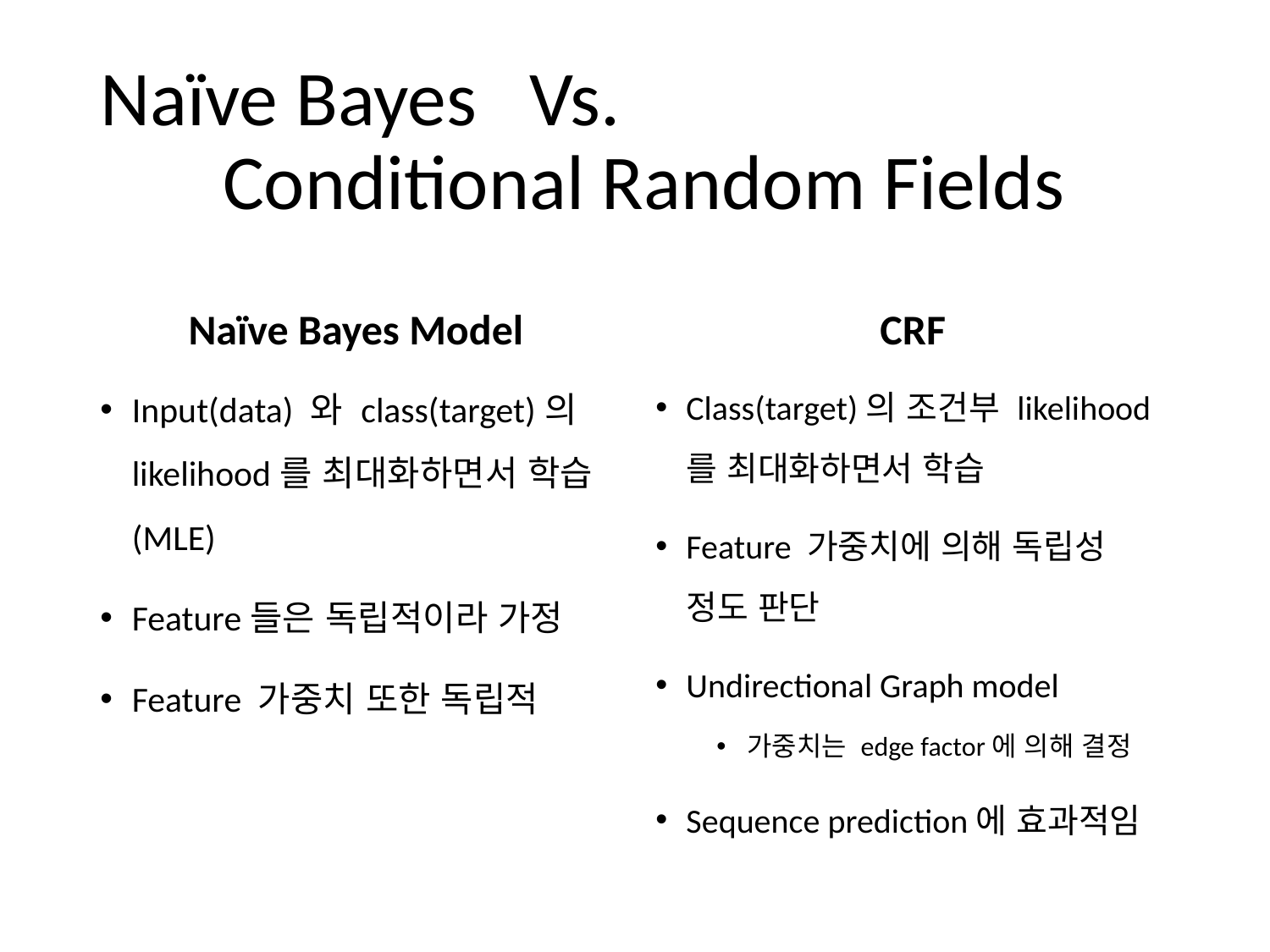

# Naïve Bayes   Vs. Conditional Random Fields
Naïve Bayes Model
CRF
Input(data) 와 class(target)의 likelihood를 최대화하면서 학습 (MLE)
Feature들은 독립적이라 가정
Feature 가중치 또한 독립적
Class(target)의 조건부 likelihood를 최대화하면서 학습
Feature 가중치에 의해 독립성 정도 판단
Undirectional Graph model
가중치는 edge factor에 의해 결정
Sequence prediction에 효과적임